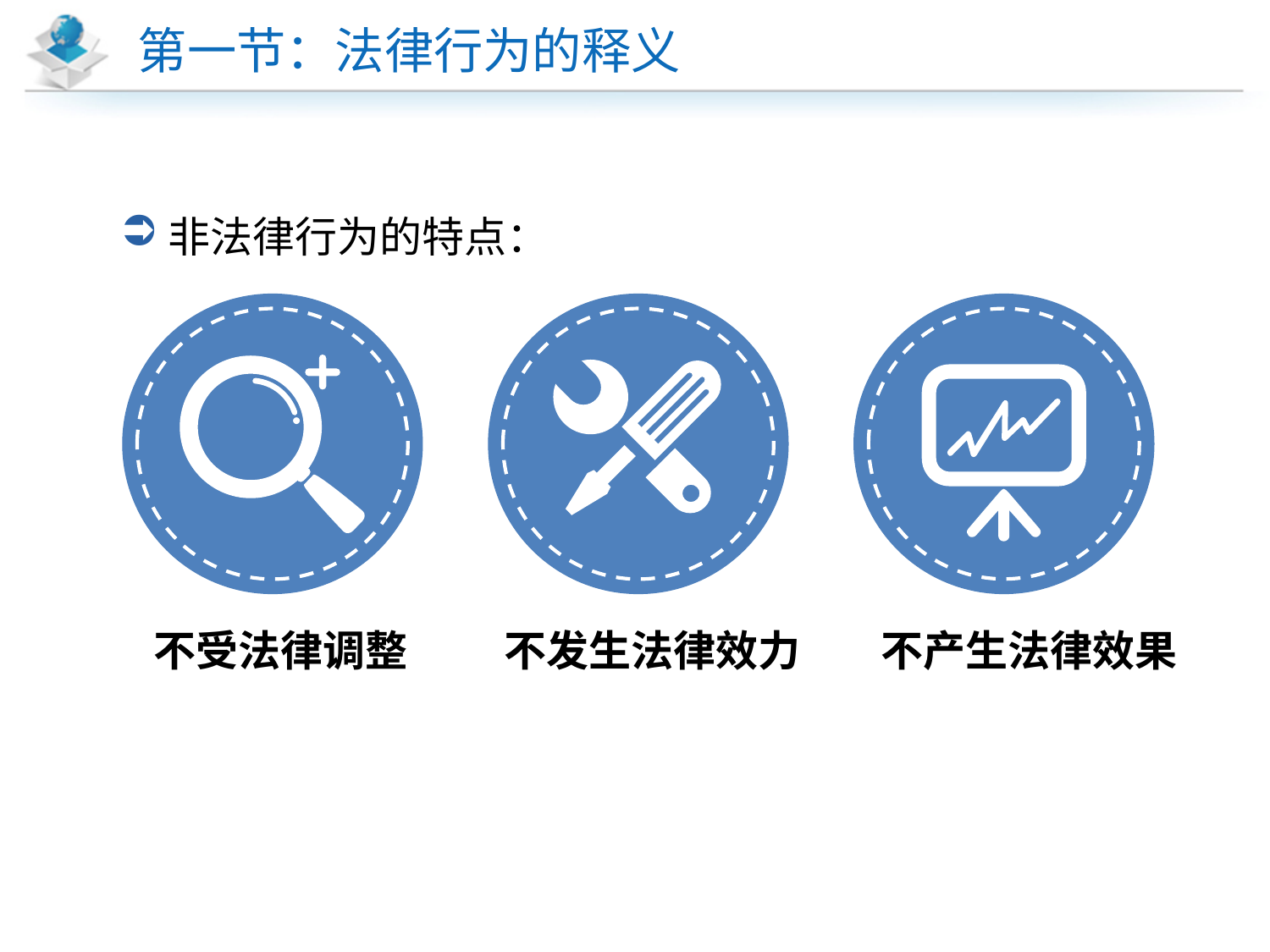

# 第一节：法律行为的释义
非法律行为的特点：

不受法律调整

不发生法律效力

不产生法律效果